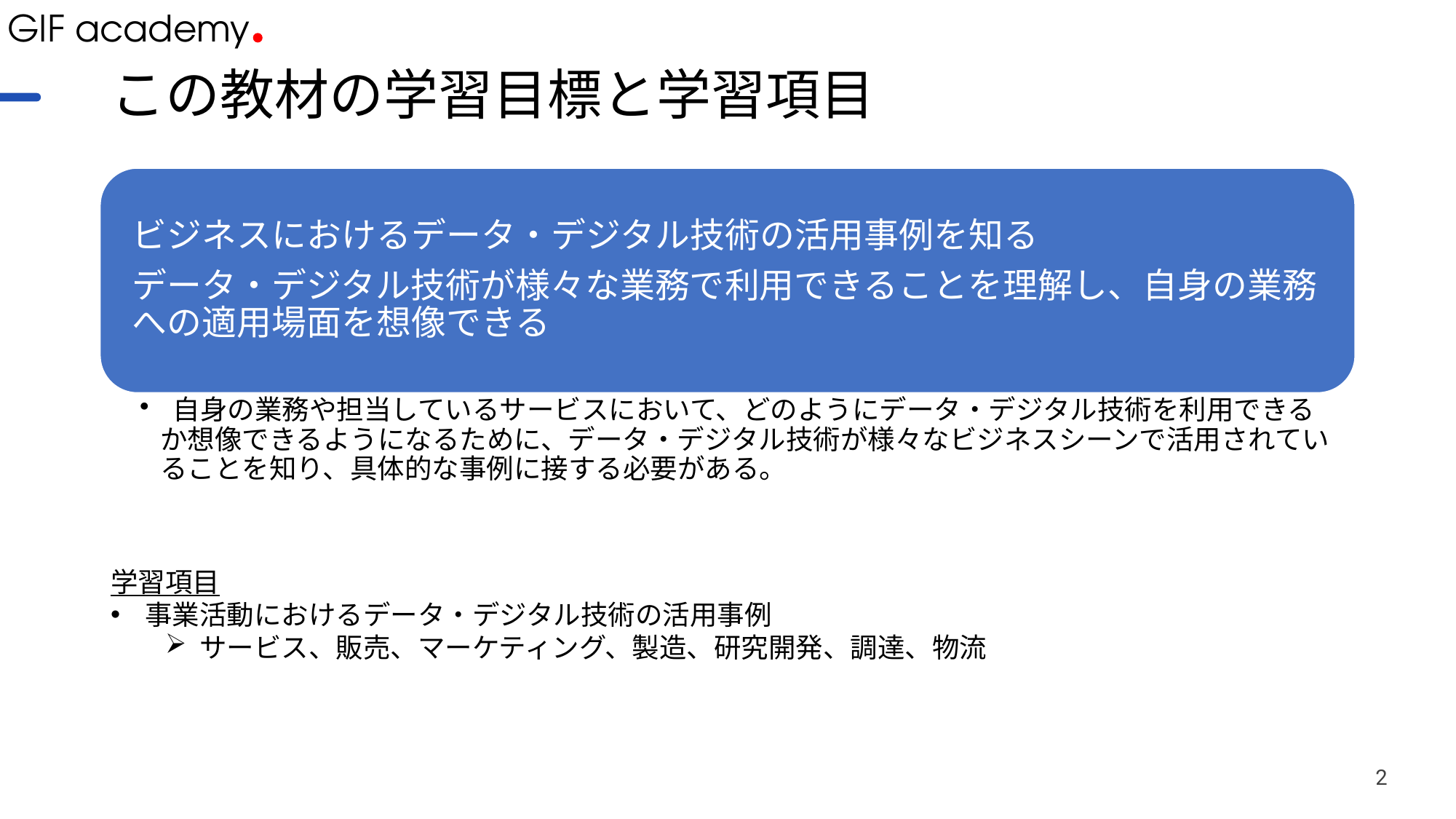

# この教材の学習目標と学習項目
ビジネスにおけるデータ・デジタル技術の活用事例を知る
データ・デジタル技術が様々な業務で利用できることを理解し、自身の業務への適用場面を想像できる
 自身の業務や担当しているサービスにおいて、どのようにデータ・デジタル技術を利用できるか想像できるようになるために、データ・デジタル技術が様々なビジネスシーンで活用されていることを知り、具体的な事例に接する必要がある。
学習項目
事業活動におけるデータ・デジタル技術の活用事例
サービス、販売、マーケティング、製造、研究開発、調達、物流
2